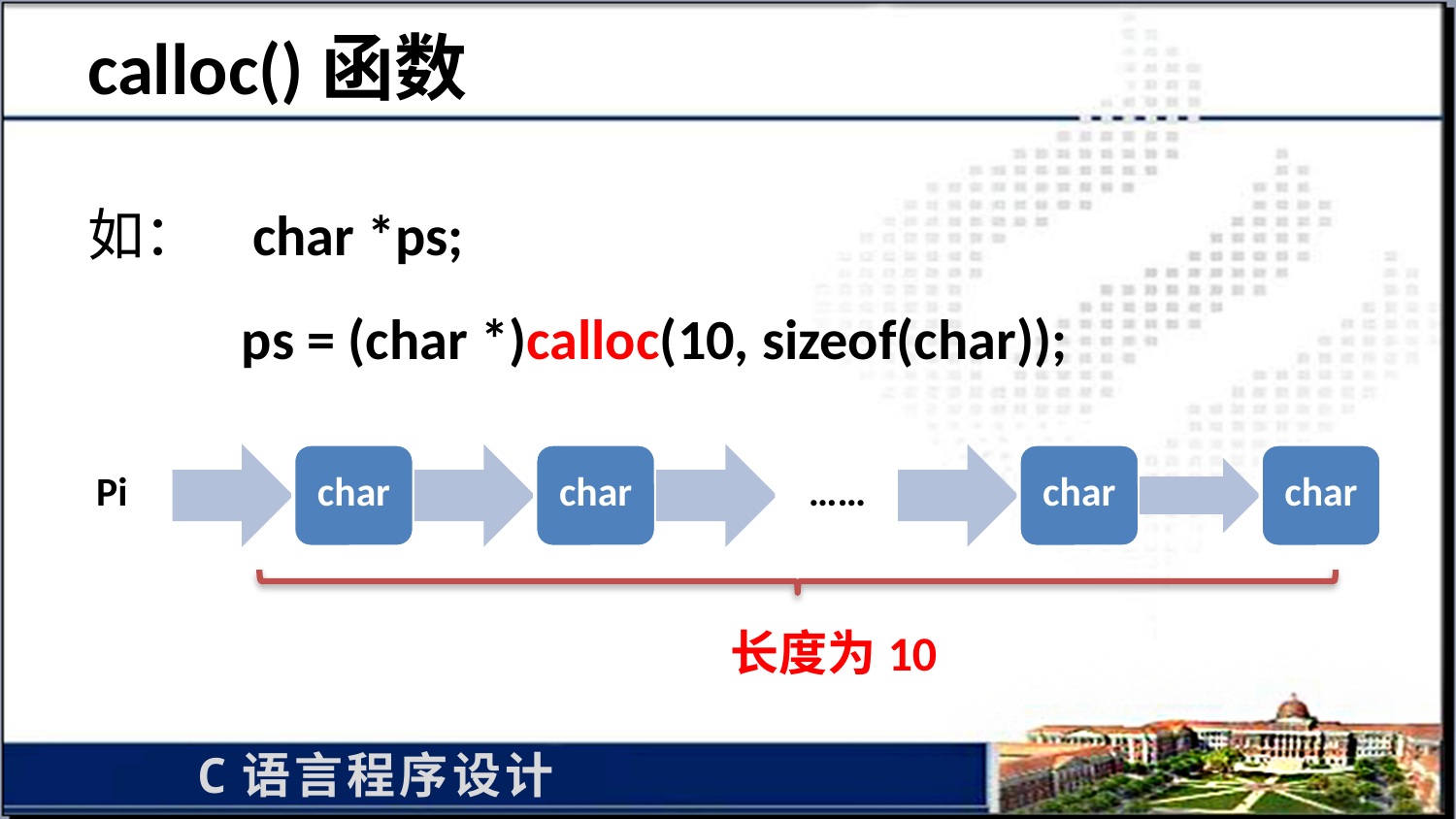

# calloc()函数
如：   char *ps;
            ps = (char *)calloc(10, sizeof(char));

Pi
char
char
……
char
char
长度为10